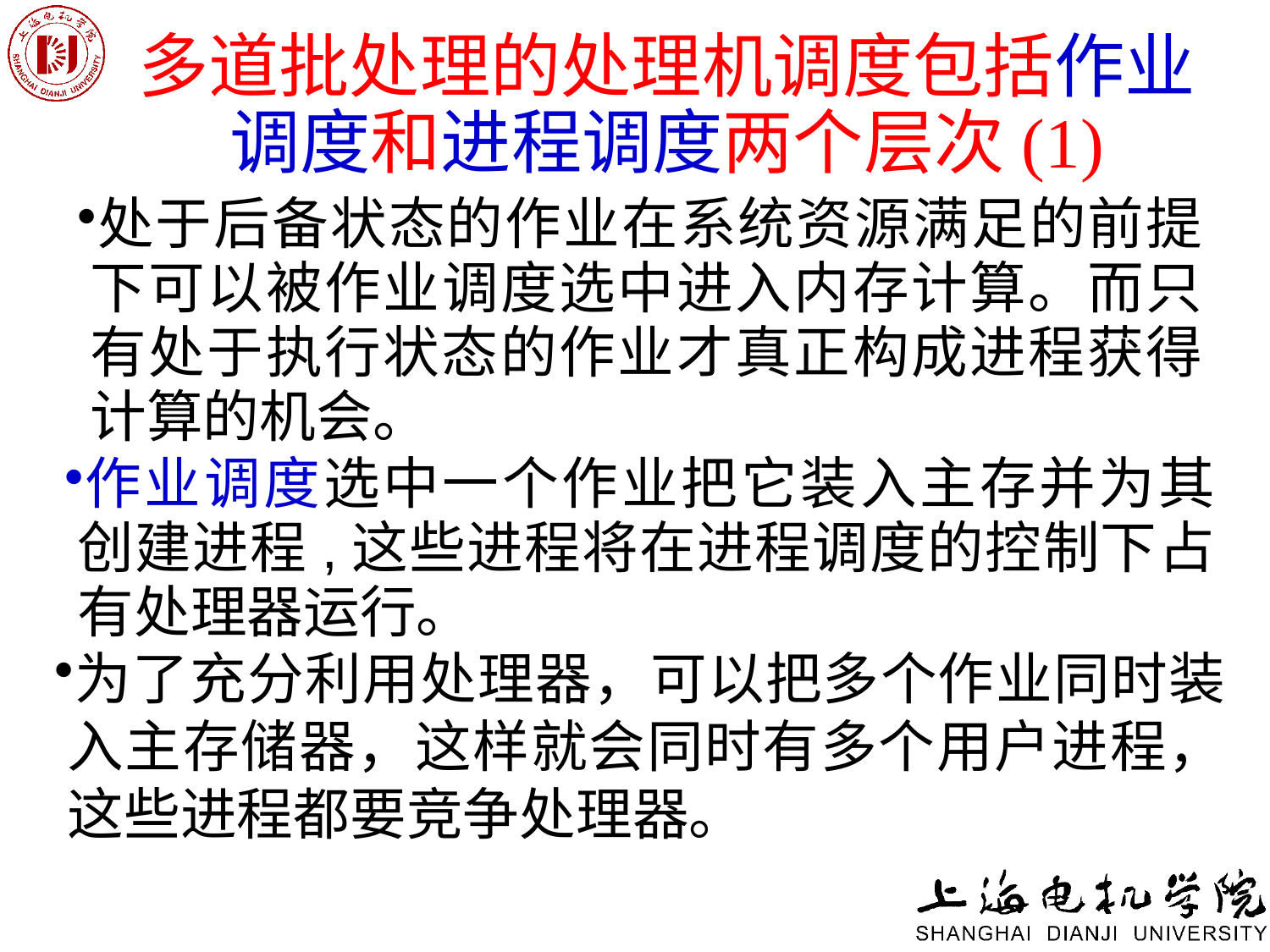

# 多道批处理的处理机调度包括作业调度和进程调度两个层次(1)
处于后备状态的作业在系统资源满足的前提下可以被作业调度选中进入内存计算。而只有处于执行状态的作业才真正构成进程获得计算的机会。
作业调度选中一个作业把它装入主存并为其创建进程,这些进程将在进程调度的控制下占有处理器运行。
为了充分利用处理器，可以把多个作业同时装入主存储器，这样就会同时有多个用户进程，这些进程都要竞争处理器。